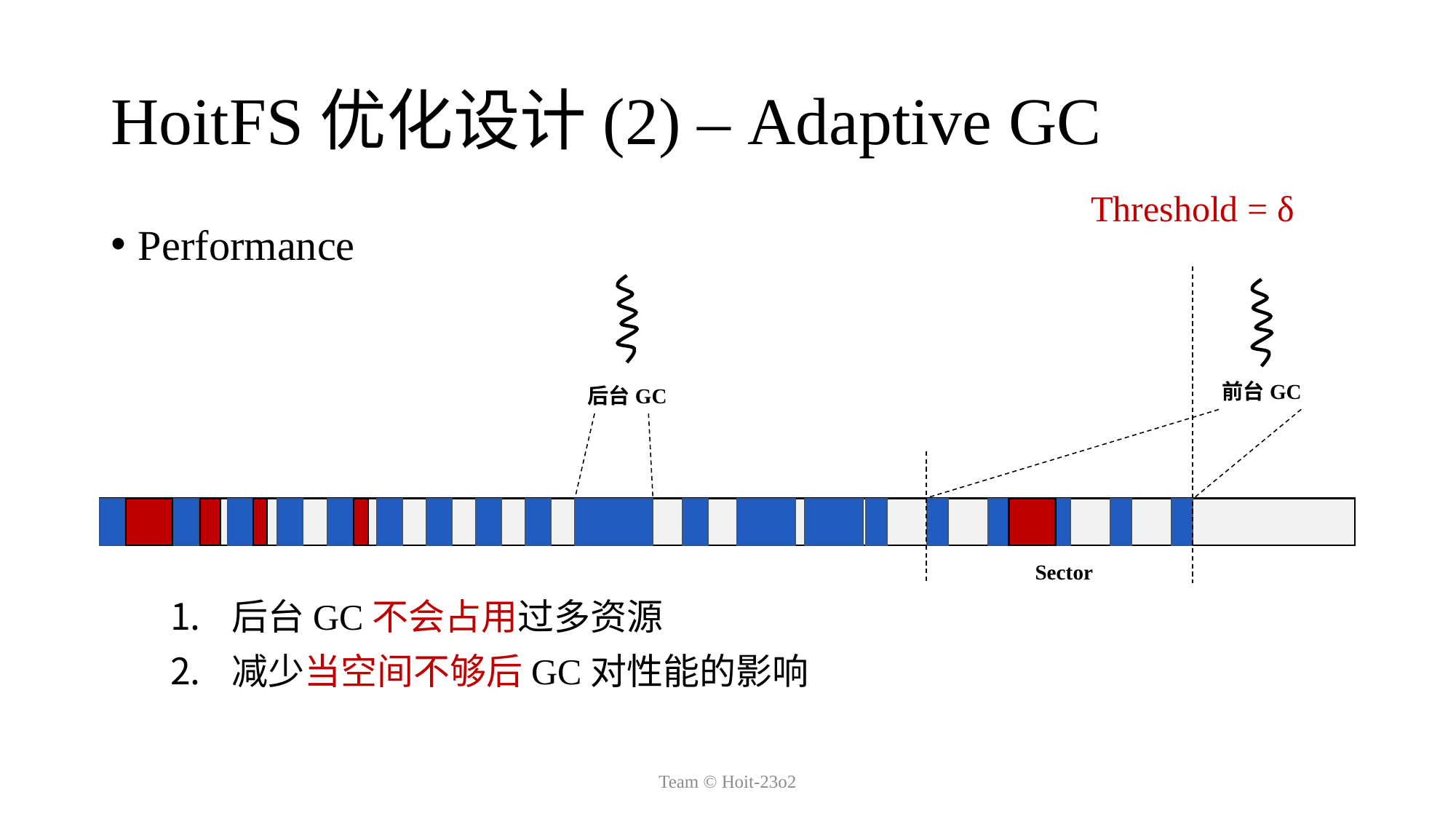

# HoitFS优化设计(2) – Adaptive GC
Threshold = δ
Performance

后台GC

前台GC

Sector
后台GC不会占用过多资源
减少当空间不够后GC对性能的影响

Team © Hoit-23o2